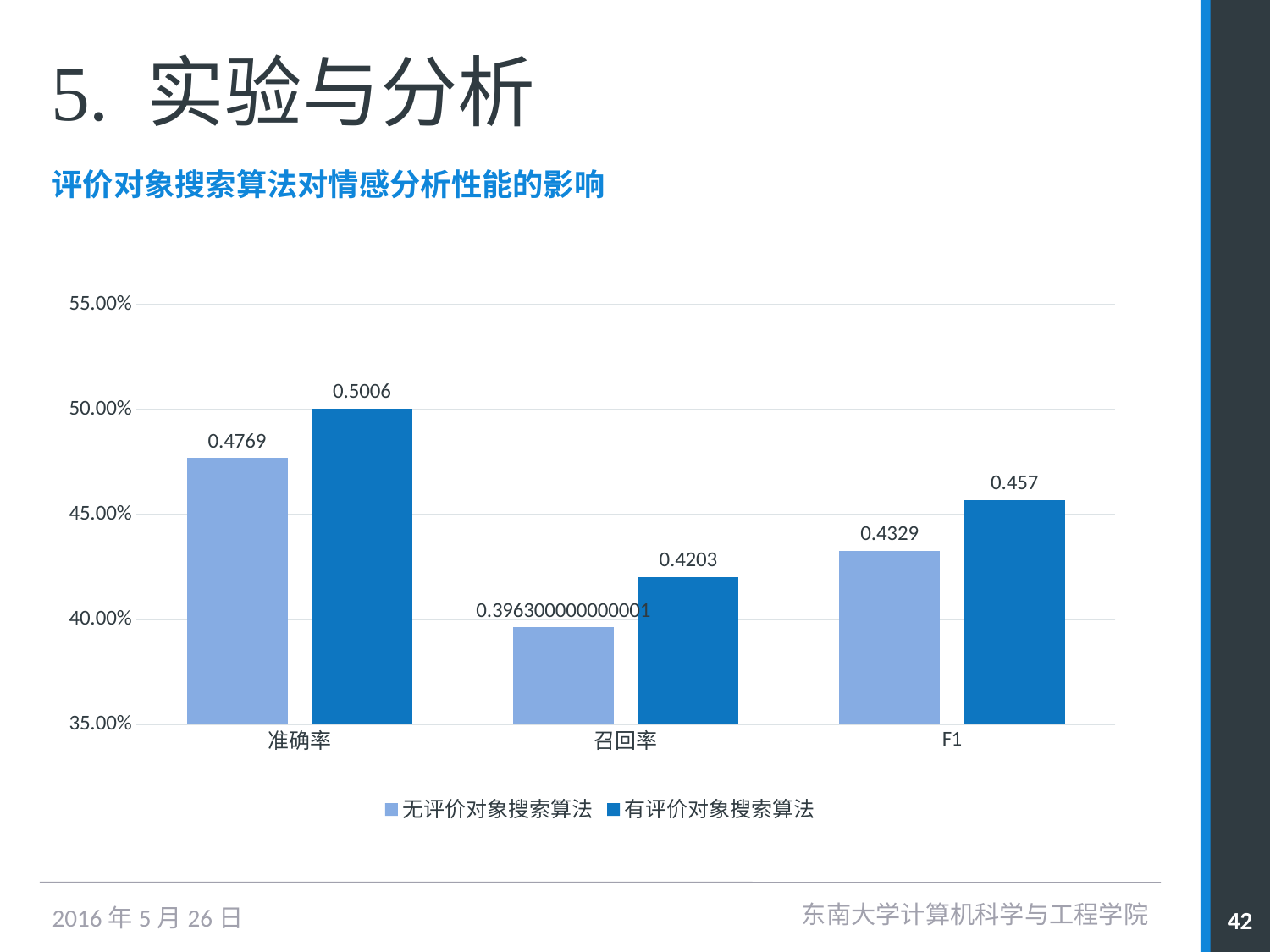

# 5. 实验与分析
评价对象搜索算法对情感分析性能的影响

### Chart

| Category | 无评价对象搜索算法 | 有评价对象搜索算法 |
|---|---|---|
| 准确率 | 0.4769000000000003 | 0.5006 |
| 召回率 | 0.39630000000000054 | 0.4203000000000004 |
| F1 | 0.4329000000000004 | 0.457 |
东南大学计算机科学与工程学院
42